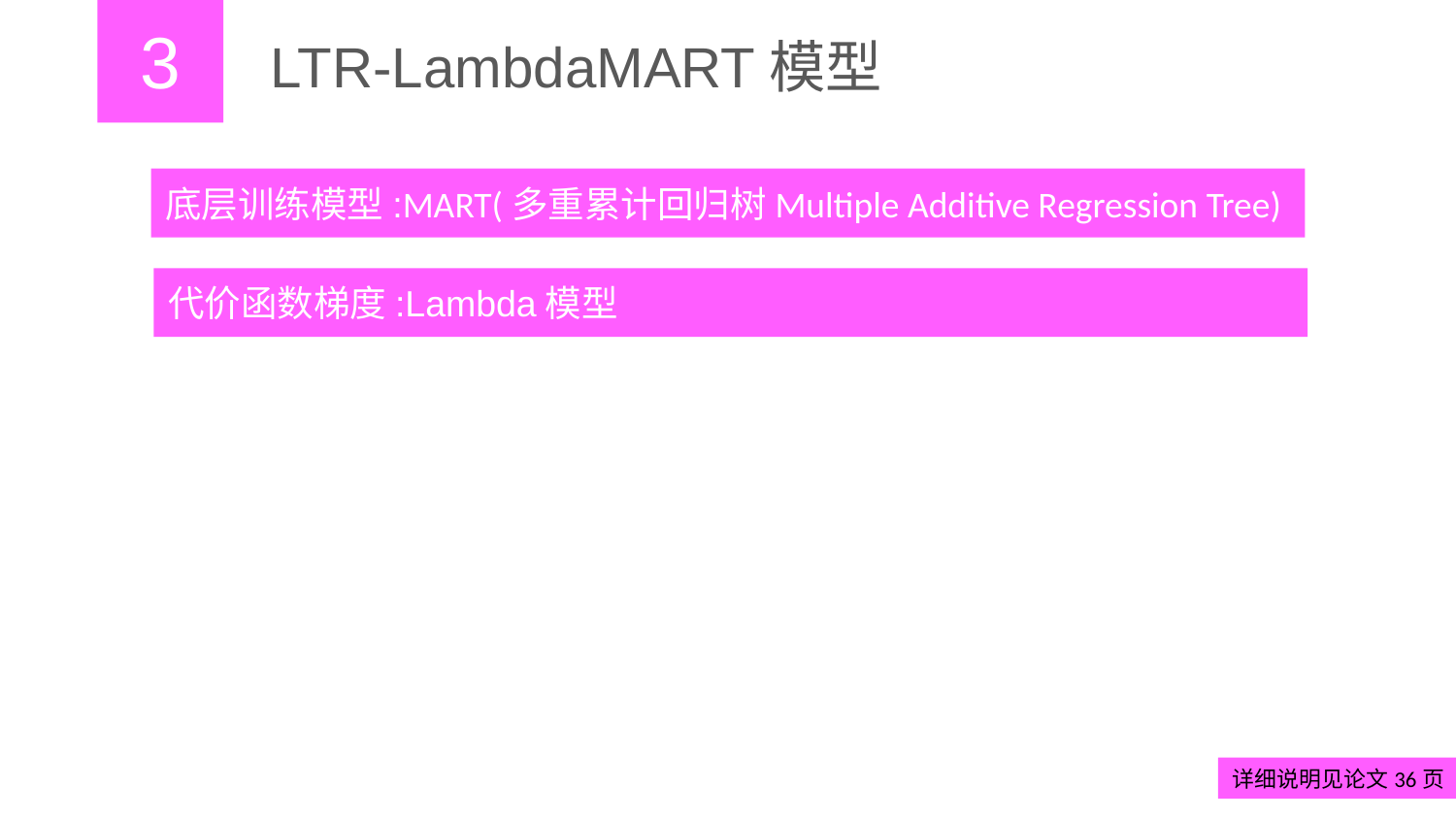

3
# LTR-LambdaMART模型
底层训练模型:MART(多重累计回归树Multiple Additive Regression Tree)
代价函数梯度:Lambda模型
详细说明见论文36页